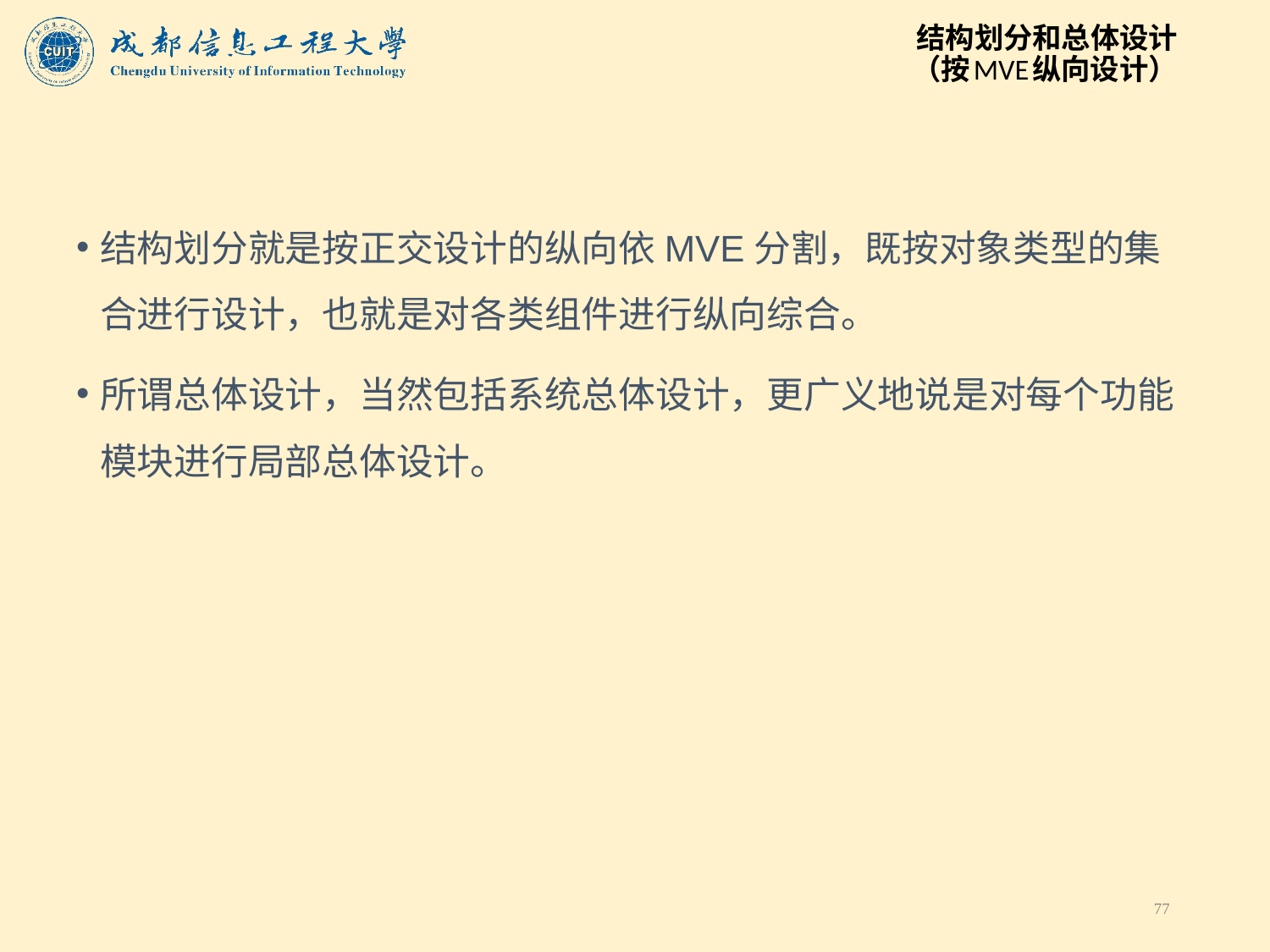

# 结构划分和总体设计 （按MVE纵向设计）
结构划分就是按正交设计的纵向依MVE分割，既按对象类型的集合进行设计，也就是对各类组件进行纵向综合。
所谓总体设计，当然包括系统总体设计，更广义地说是对每个功能模块进行局部总体设计。
77